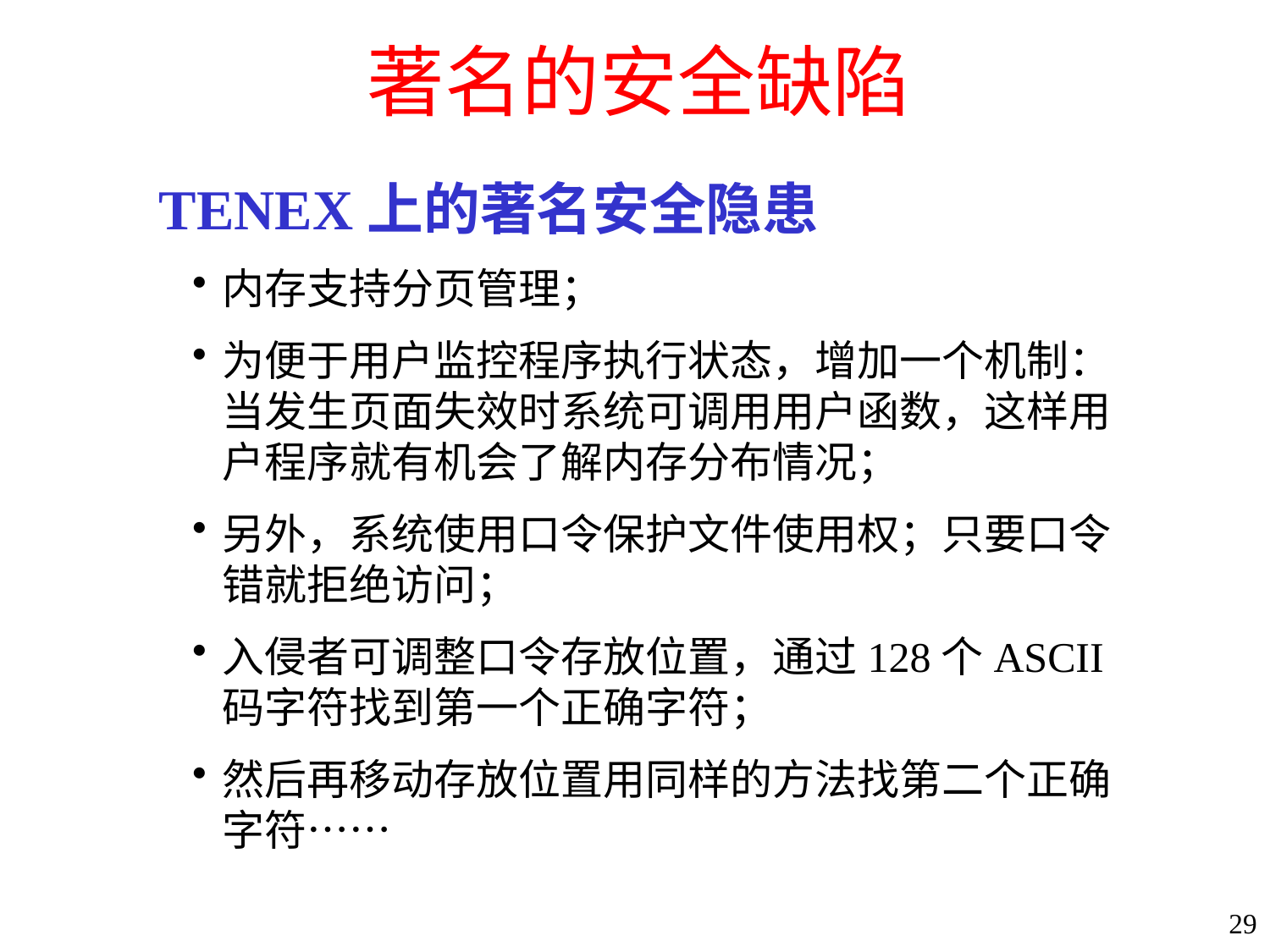

# 著名的安全缺陷
TENEX上的著名安全隐患
内存支持分页管理；
为便于用户监控程序执行状态，增加一个机制：当发生页面失效时系统可调用用户函数，这样用户程序就有机会了解内存分布情况；
另外，系统使用口令保护文件使用权；只要口令错就拒绝访问；
入侵者可调整口令存放位置，通过128个ASCII码字符找到第一个正确字符；
然后再移动存放位置用同样的方法找第二个正确字符……

29